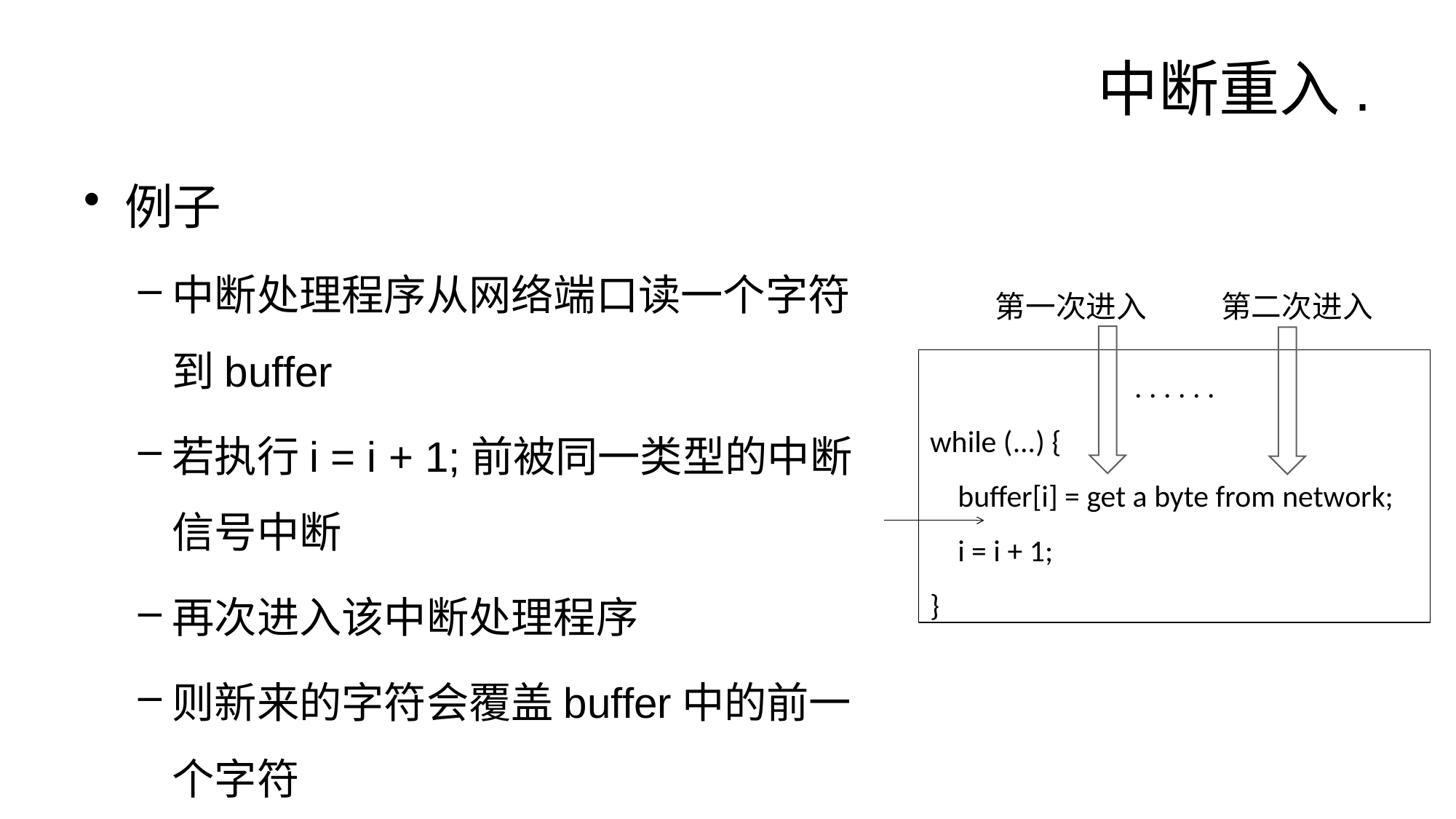

# 中断重入.
例子
中断处理程序从网络端口读一个字符到buffer
若执行i = i + 1;前被同一类型的中断信号中断
再次进入该中断处理程序
则新来的字符会覆盖buffer中的前一个字符

第一次进入
第二次进入

. . . . . .
 while (...) {
     buffer[i] = get a byte from network;
     i = i + 1;
 }